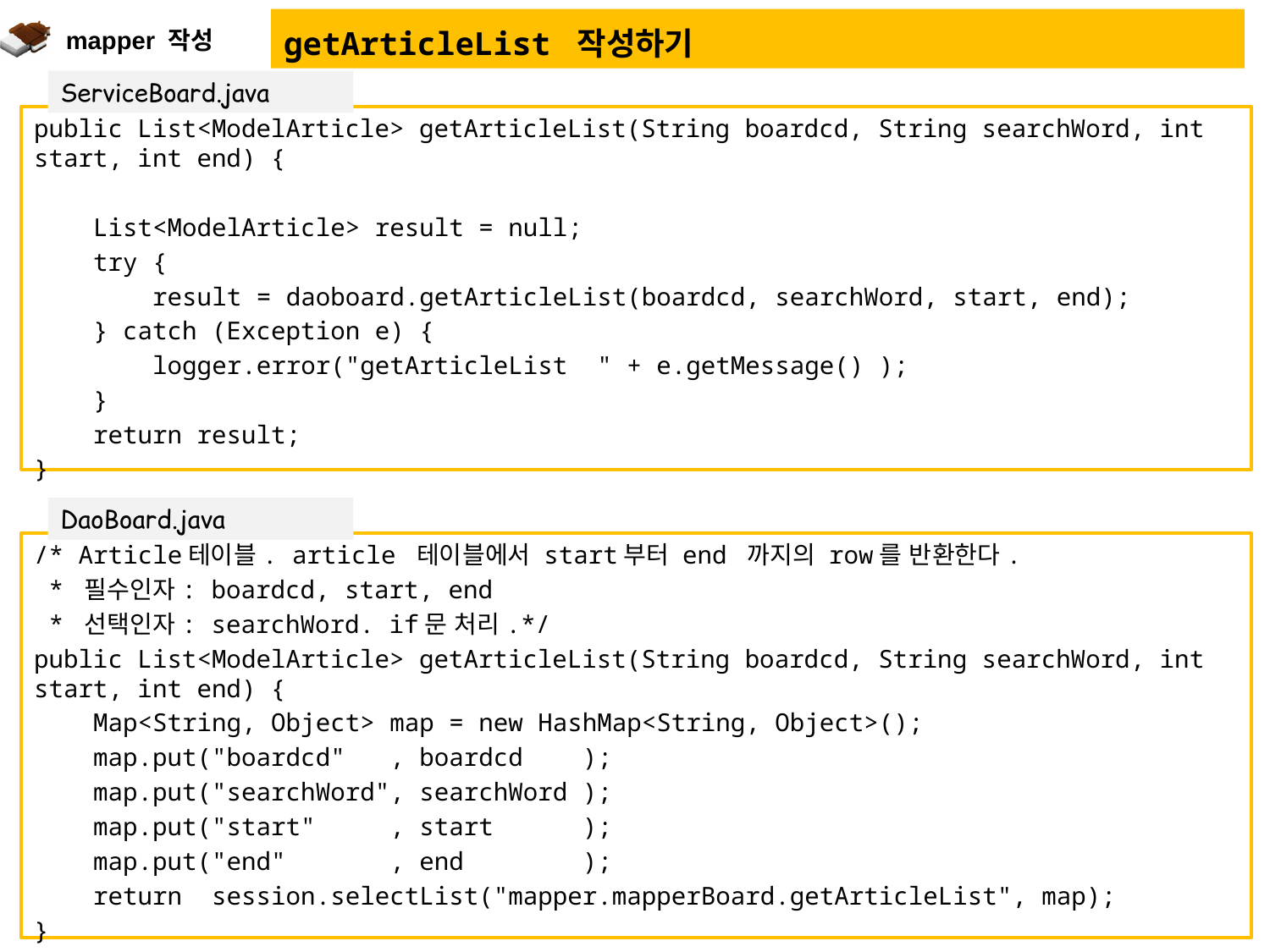

mapper 작성
# getArticleList 작성하기
ServiceBoard.java
public List<ModelArticle> getArticleList(String boardcd, String searchWord, int start, int end) {

    List<ModelArticle> result = null;
    try {
        result = daoboard.getArticleList(boardcd, searchWord, start, end);
    } catch (Exception e) {
        logger.error("getArticleList  " + e.getMessage() );
    }
    return result;
}
DaoBoard.java
/* Article테이블. article 테이블에서 start부터 end 까지의 row를 반환한다.
 * 필수인자: boardcd, start, end
 * 선택인자: searchWord. if문 처리.*/
public List<ModelArticle> getArticleList(String boardcd, String searchWord, int start, int end) {
    Map<String, Object> map = new HashMap<String, Object>();
    map.put("boardcd"   , boardcd    );
    map.put("searchWord", searchWord );
    map.put("start"     , start      );
    map.put("end"       , end        );
    return  session.selectList("mapper.mapperBoard.getArticleList", map);
}